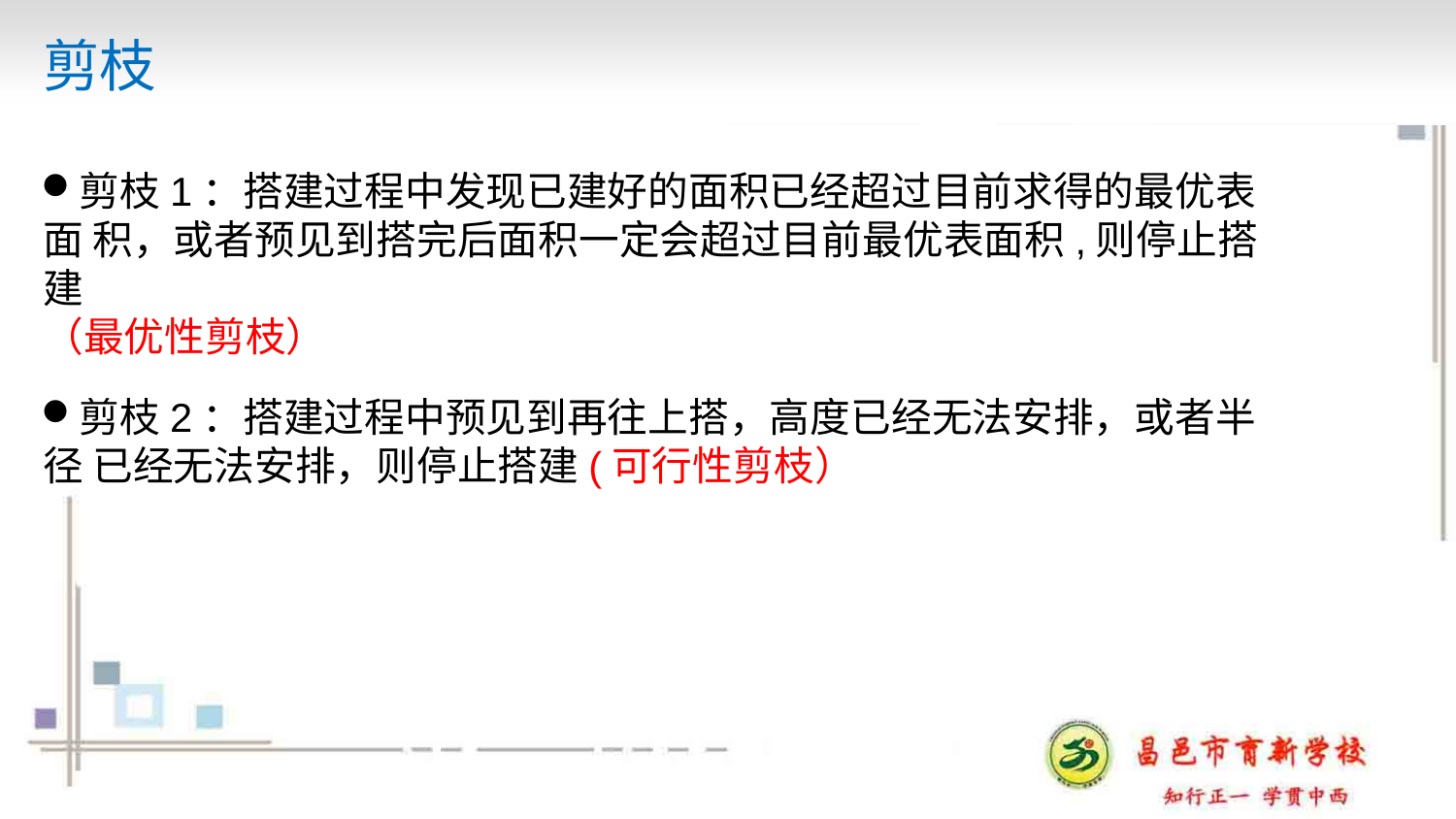

剪枝

剪枝1：搭建过程中发现已建好的面积已经超过目前求得的最优表面 积，或者预见到搭完后面积一定会超过目前最优表面积,则停止搭建
（最优性剪枝）

剪枝2：搭建过程中预见到再往上搭，高度已经无法安排，或者半径 已经无法安排，则停止搭建(可行性剪枝）
20